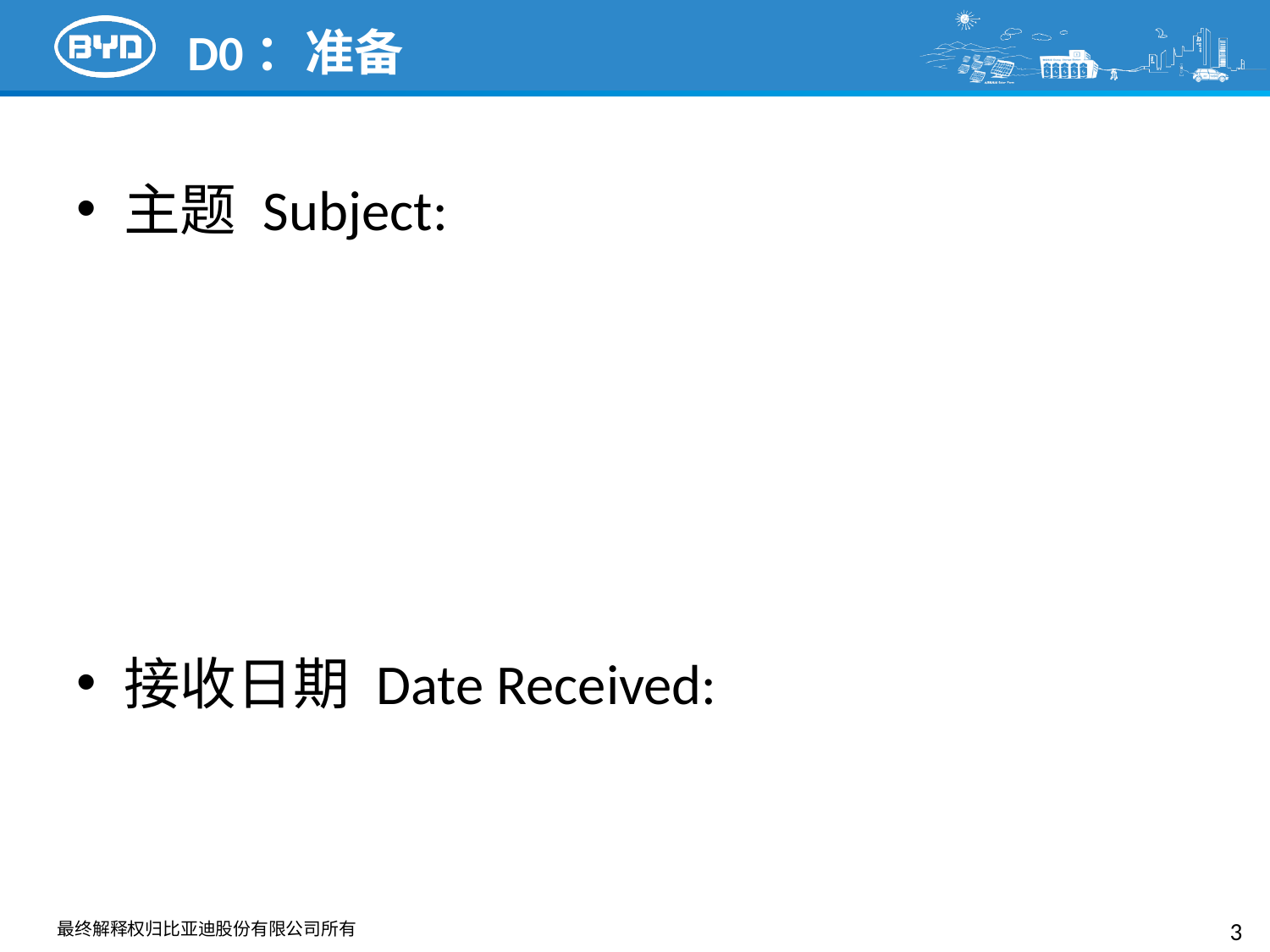

# D0：准备
主题 Subject:

接收日期 Date Received:
3